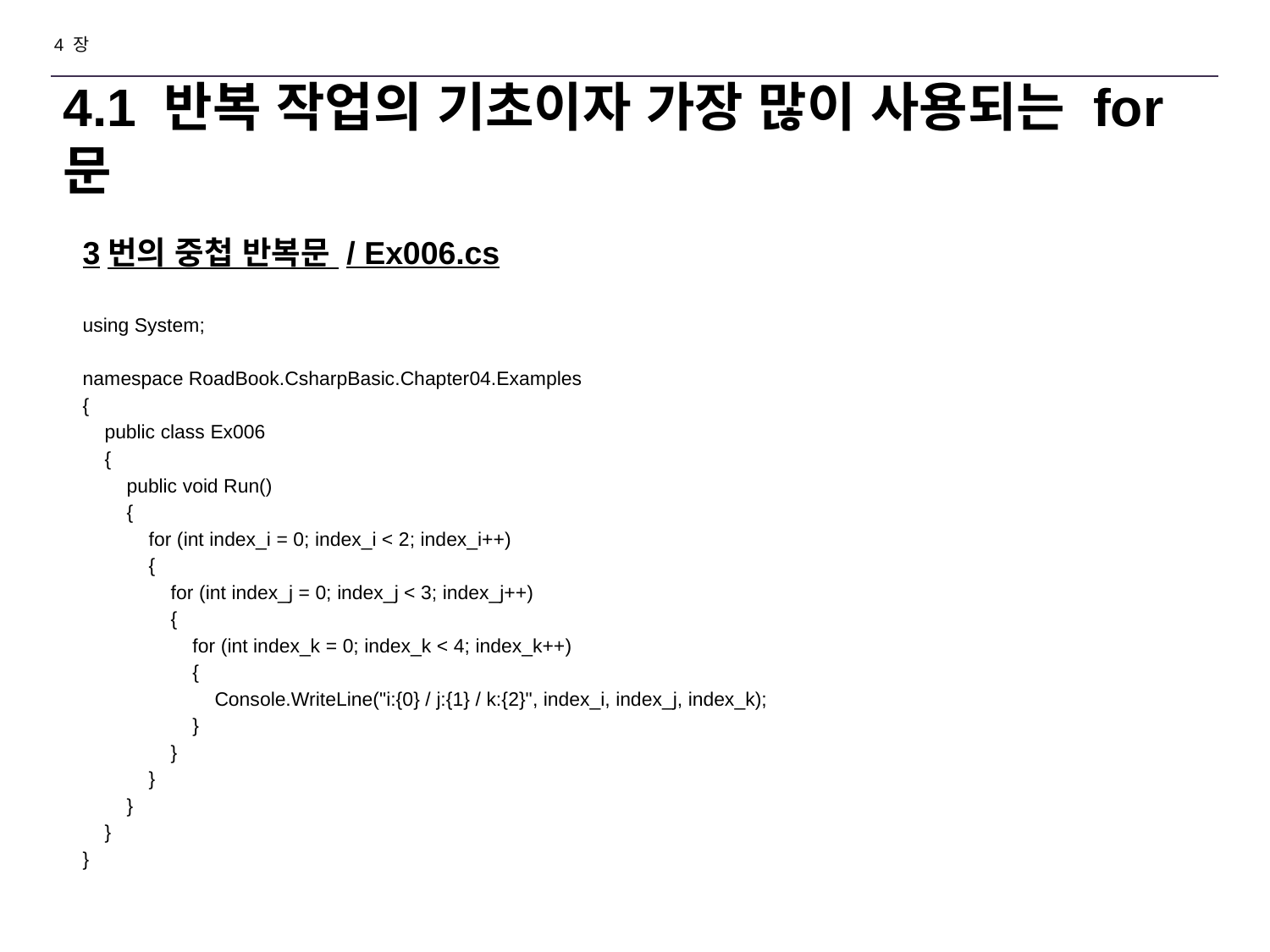

4 장
# 4.1 반복 작업의 기초이자 가장 많이 사용되는 for문
3번의 중첩 반복문 / Ex006.cs

using System;

namespace RoadBook.CsharpBasic.Chapter04.Examples
{
    public class Ex006
    {
        public void Run()
        {
            for (int index_i = 0; index_i < 2; index_i++)
            {
                for (int index_j = 0; index_j < 3; index_j++)
                {
                    for (int index_k = 0; index_k < 4; index_k++)
                    {
                        Console.WriteLine("i:{0} / j:{1} / k:{2}", index_i, index_j, index_k);
                    }
                }
            }
        }
    }
}